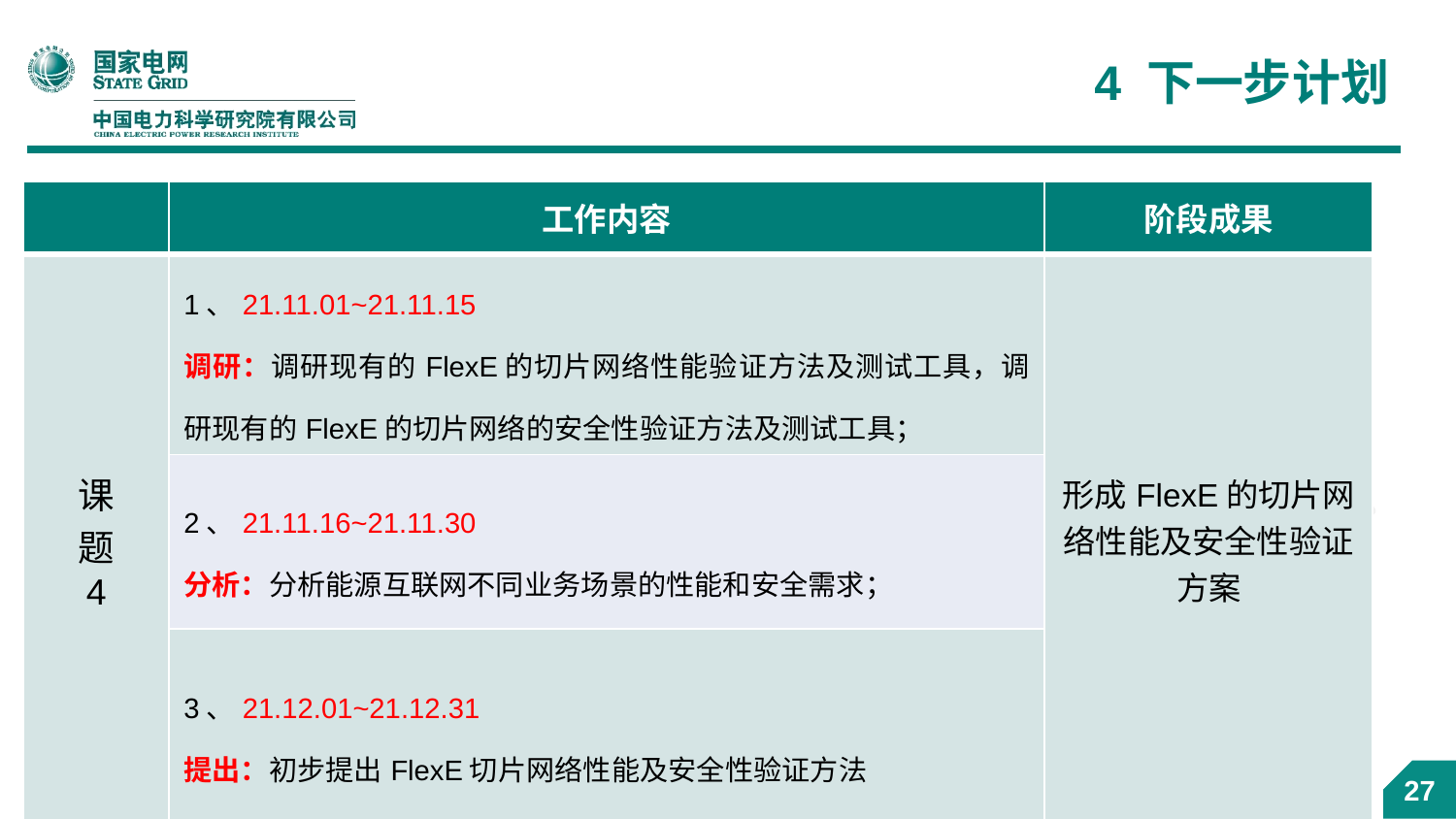

# 4 下一步计划
|  | 工作内容 | 阶段成果 |
| --- | --- | --- |
| 课 题 4 | 1、21.11.01~21.11.15 调研：调研现有的FlexE的切片网络性能验证方法及测试工具，调研现有的FlexE的切片网络的安全性验证方法及测试工具； | 形成FlexE的切片网络性能及安全性验证方案 |
|  | 2、21.11.16~21.11.30 分析：分析能源互联网不同业务场景的性能和安全需求； |  |
|  | 3、21.12.01~21.12.31 提出：初步提出FlexE切片网络性能及安全性验证方法 |  |
27